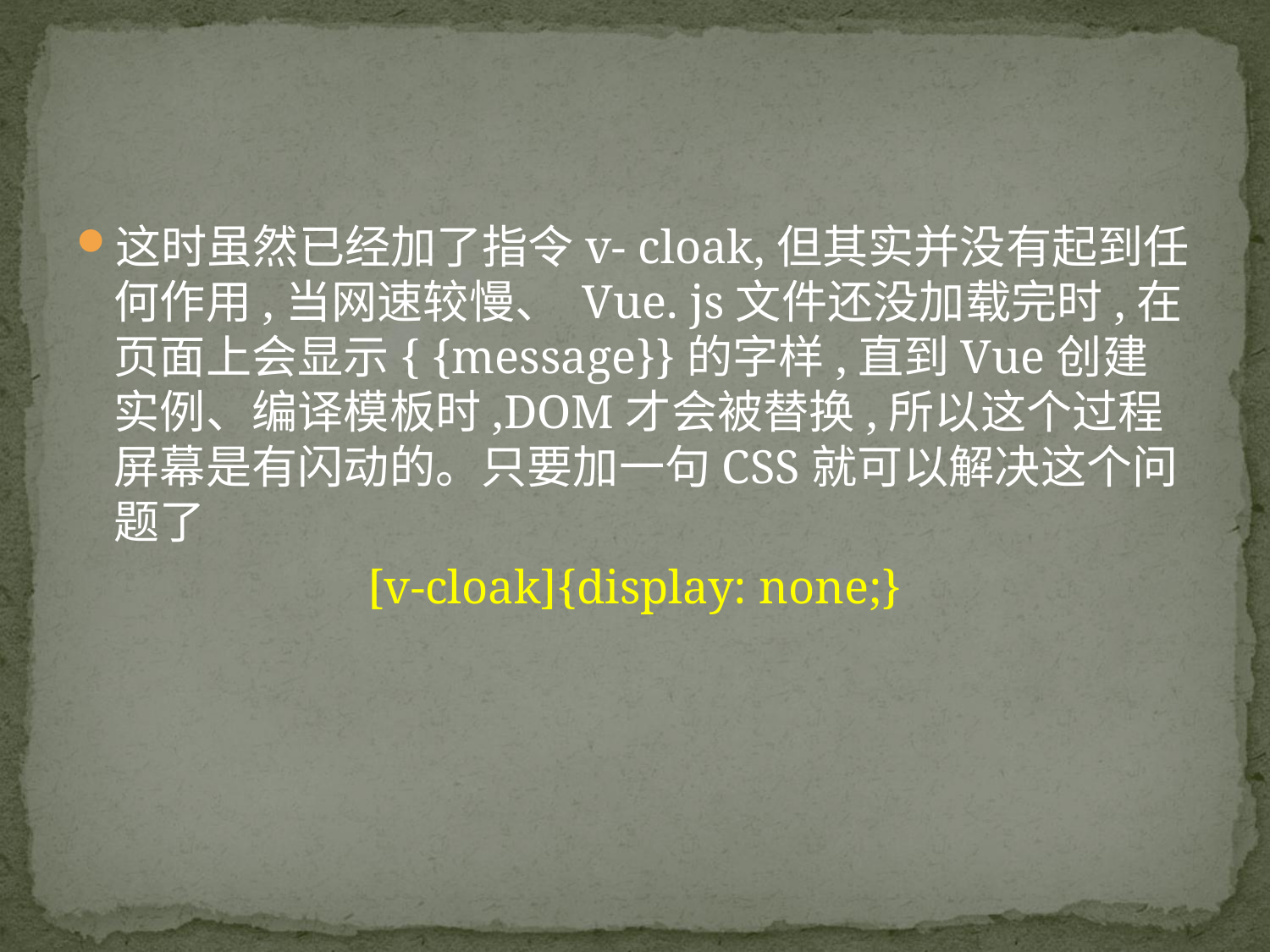

#
这时虽然已经加了指令v- cloak,但其实并没有起到任何作用,当网速较慢、 Vue. js文件还没加载完时,在页面上会显示{ {message}}的字样,直到Vue创建实例、编译模板时,DOM才会被替换,所以这个过程屏幕是有闪动的。只要加一句CSS就可以解决这个问题了
[v-cloak]{display: none;}